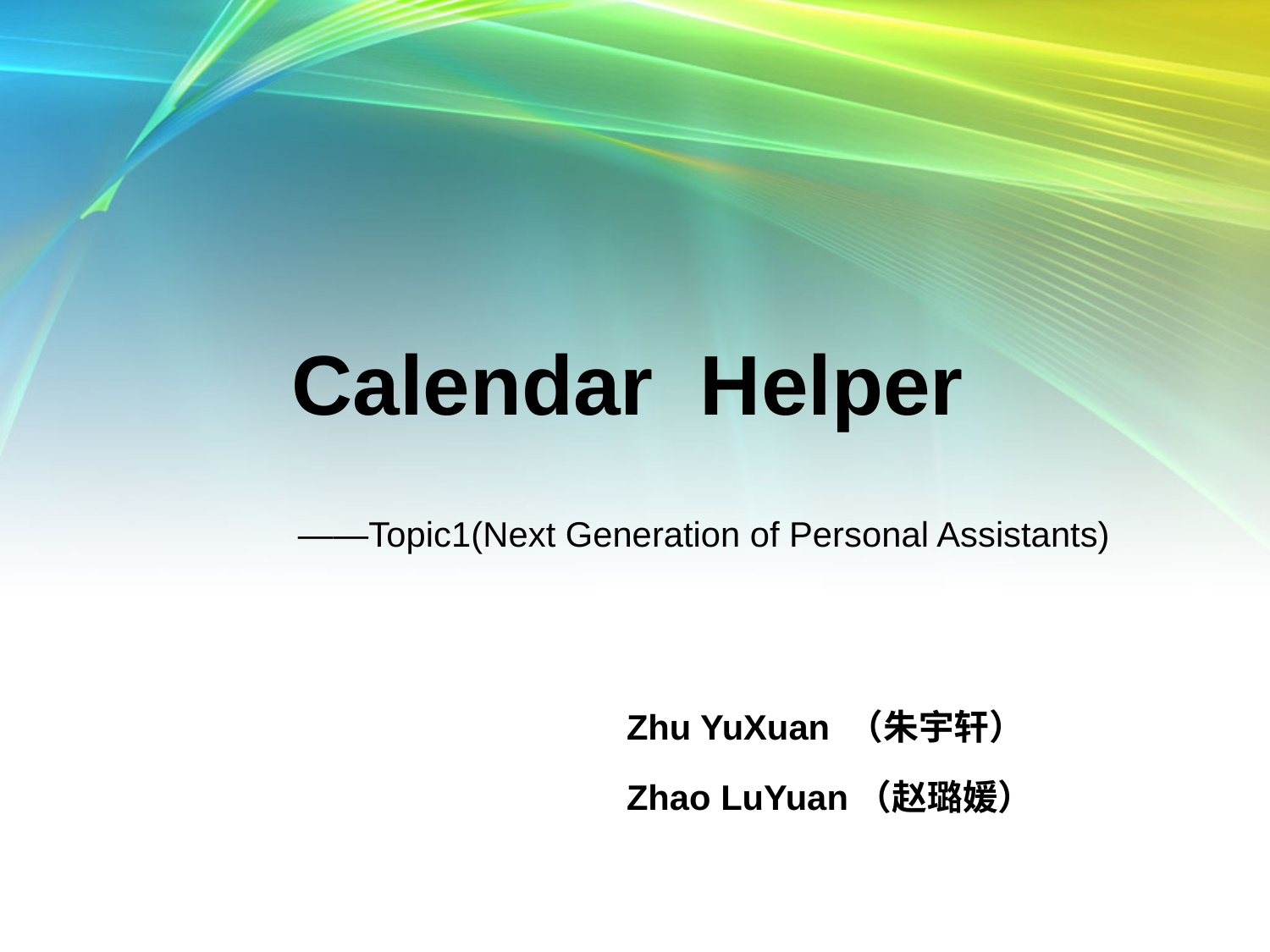

Calendar  Helper
——Topic1(Next Generation of Personal Assistants)
Zhu YuXuan （朱宇轩）
Zhao LuYuan（赵璐媛）